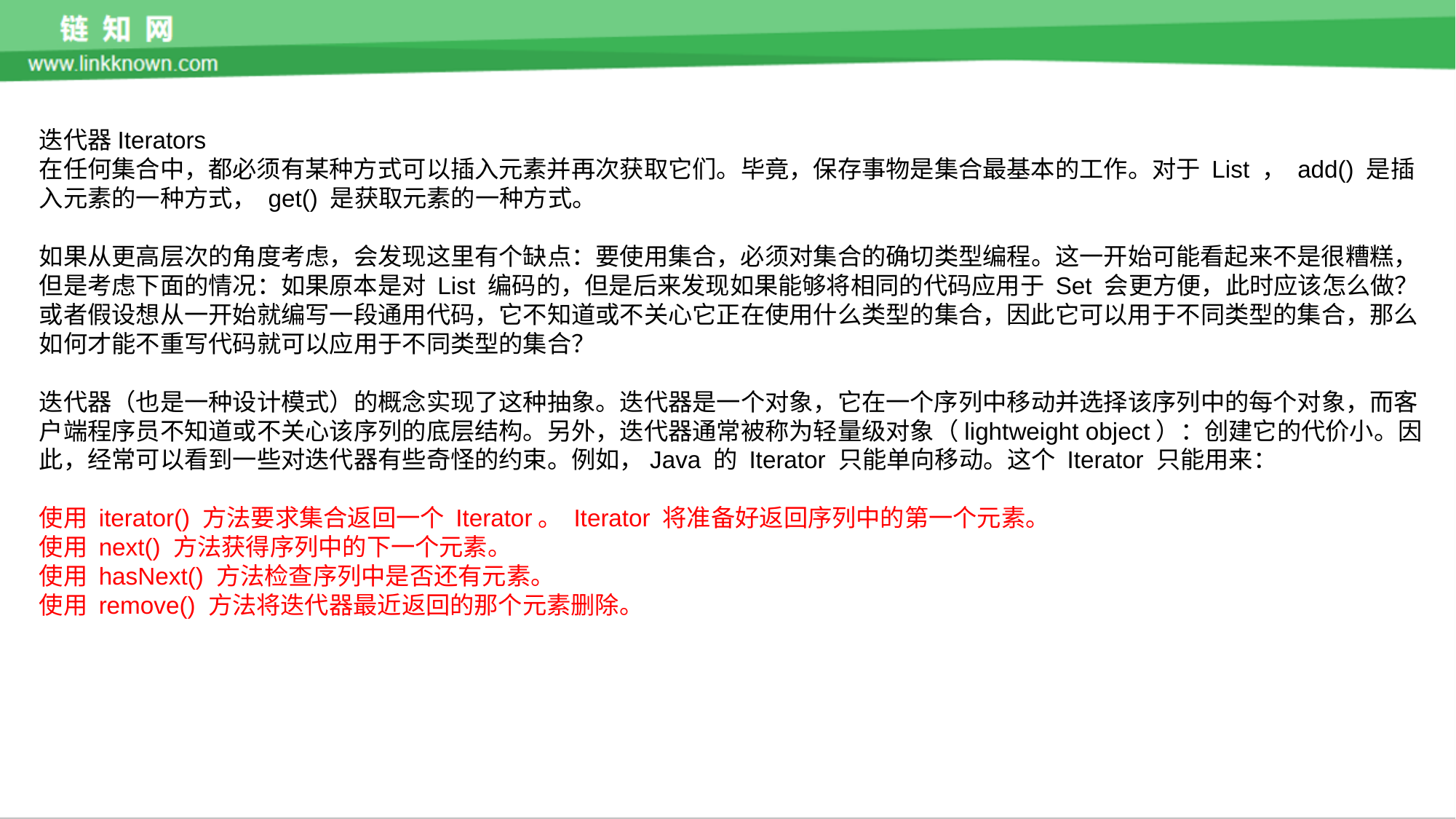

迭代器Iterators
在任何集合中，都必须有某种方式可以插入元素并再次获取它们。毕竟，保存事物是集合最基本的工作。对于 List ， add() 是插入元素的一种方式， get() 是获取元素的一种方式。

如果从更高层次的角度考虑，会发现这里有个缺点：要使用集合，必须对集合的确切类型编程。这一开始可能看起来不是很糟糕，但是考虑下面的情况：如果原本是对 List 编码的，但是后来发现如果能够将相同的代码应用于 Set 会更方便，此时应该怎么做？或者假设想从一开始就编写一段通用代码，它不知道或不关心它正在使用什么类型的集合，因此它可以用于不同类型的集合，那么如何才能不重写代码就可以应用于不同类型的集合？

迭代器（也是一种设计模式）的概念实现了这种抽象。迭代器是一个对象，它在一个序列中移动并选择该序列中的每个对象，而客户端程序员不知道或不关心该序列的底层结构。另外，迭代器通常被称为轻量级对象（lightweight object）：创建它的代价小。因此，经常可以看到一些对迭代器有些奇怪的约束。例如，Java 的 Iterator 只能单向移动。这个 Iterator 只能用来：

使用 iterator() 方法要求集合返回一个 Iterator。 Iterator 将准备好返回序列中的第一个元素。
使用 next() 方法获得序列中的下一个元素。
使用 hasNext() 方法检查序列中是否还有元素。
使用 remove() 方法将迭代器最近返回的那个元素删除。